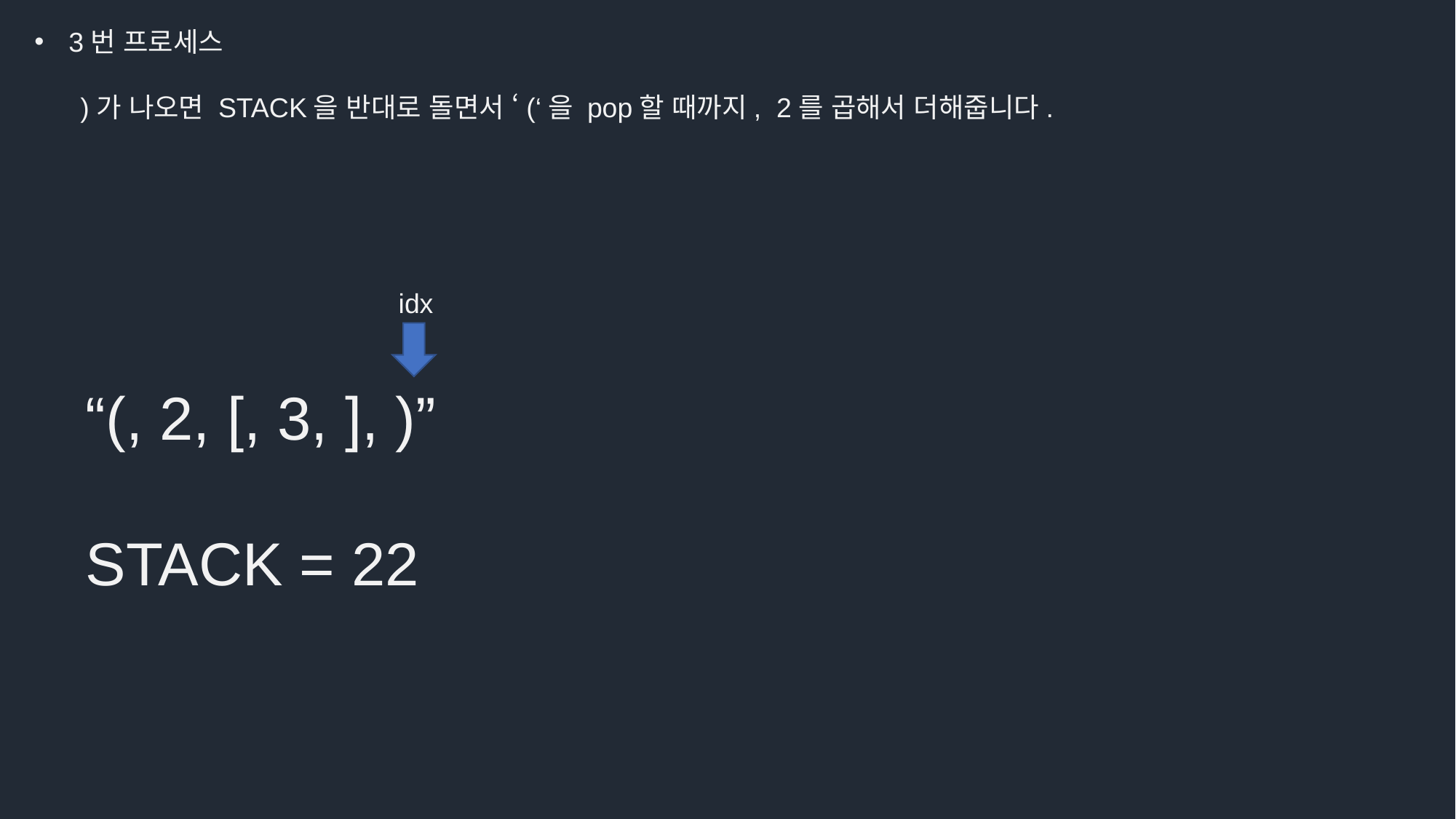

3번 프로세스

      )가 나오면 STACK을 반대로 돌면서 ‘(‘을 pop할 때까지,  2를 곱해서 더해줍니다.

idx

“(, 2, [, 3, ], )”

STACK = 22